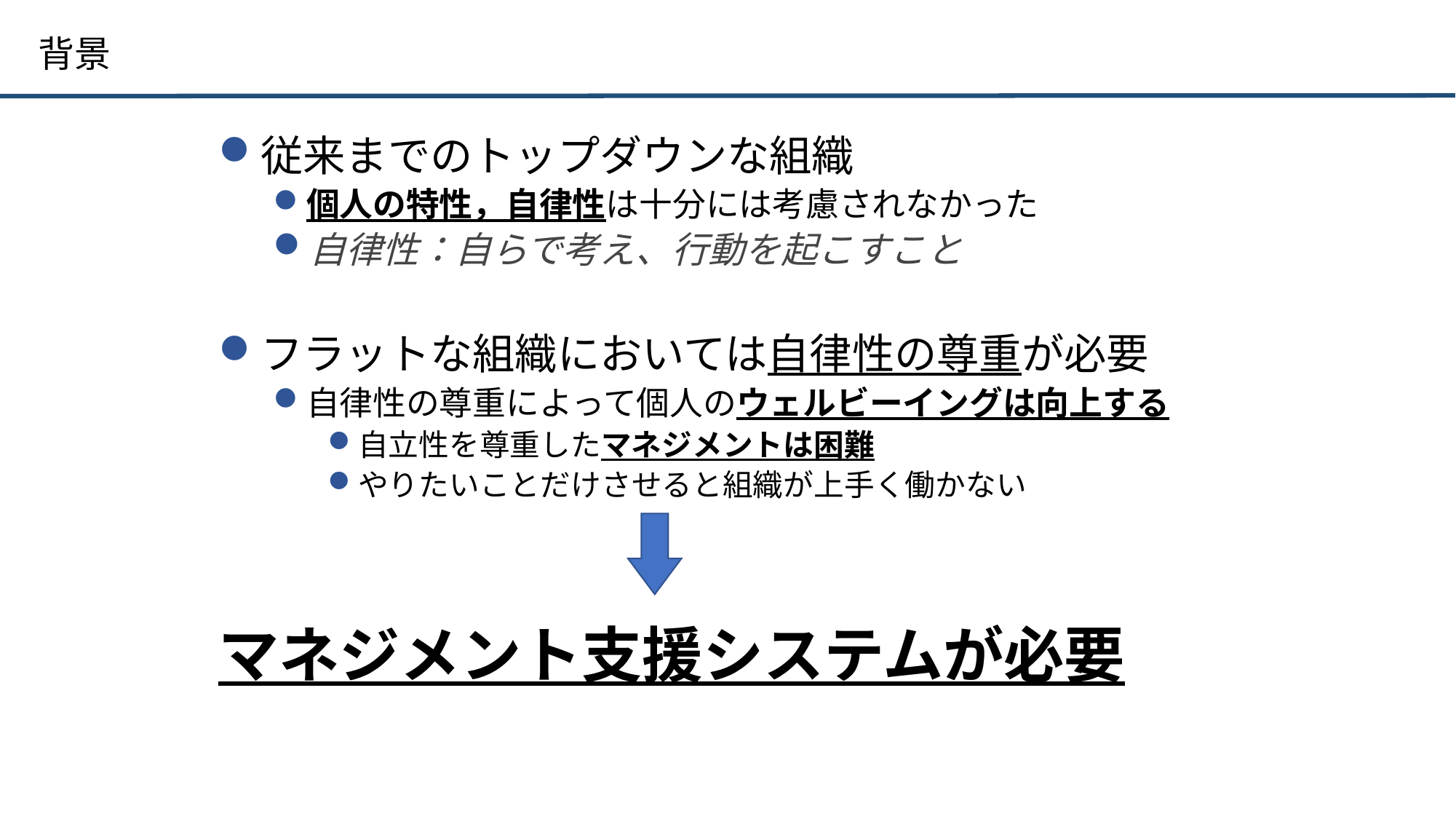

# 背景
従来までのトップダウンな組織
個人の特性，自律性は十分には考慮されなかった
自律性：自らで考え、行動を起こすこと

フラットな組織においては自律性の尊重が必要
自律性の尊重によって個人のウェルビーイングは向上する
自立性を尊重したマネジメントは困難
やりたいことだけさせると組織が上手く働かない

マネジメント支援システムが必要